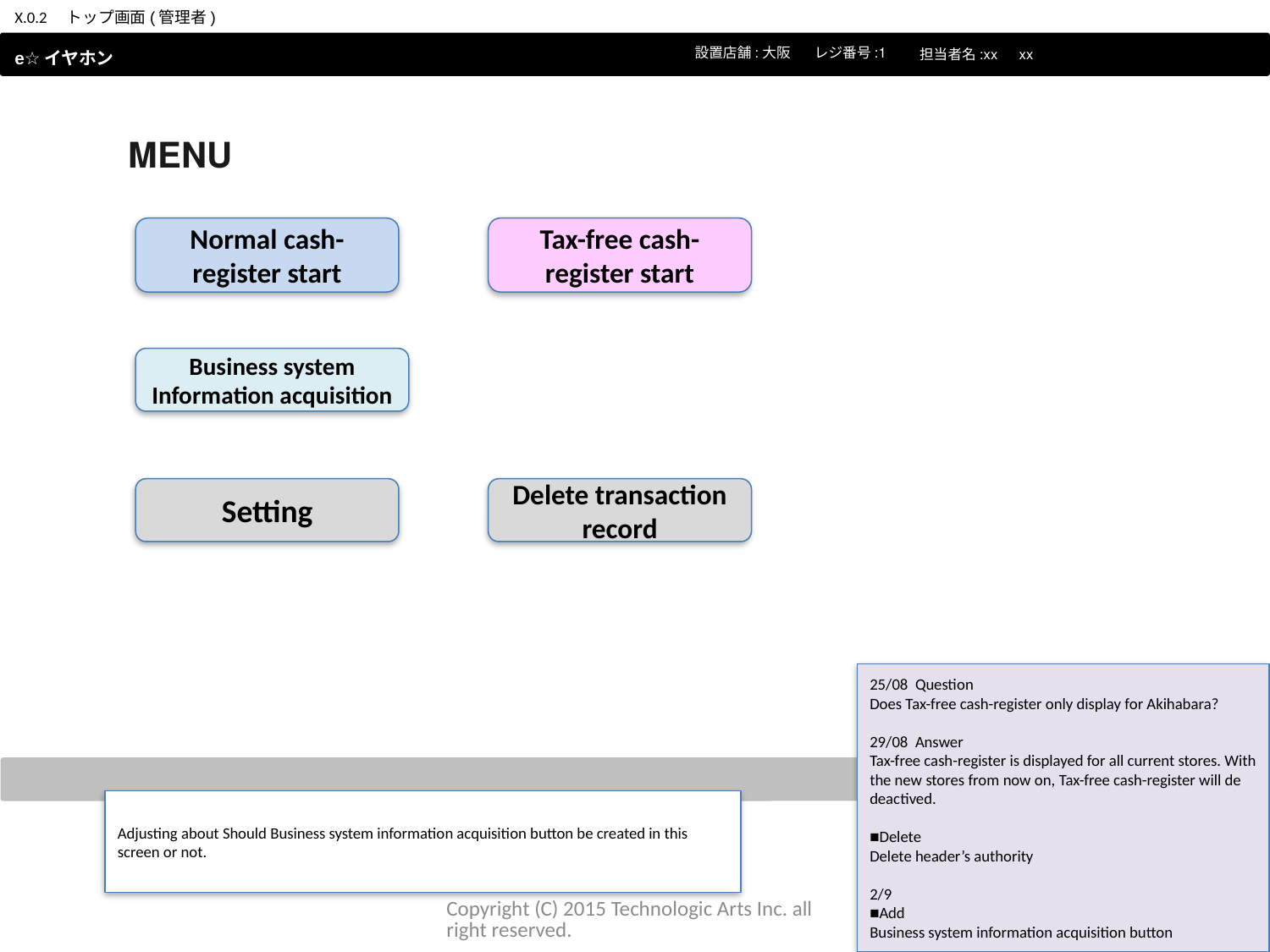

X.0.2　トップ画面(管理者)
  e☆イヤホン
設置店舗:大阪
レジ番号:1
担当者名:xx　xx
MENU
設置店舗:大阪
レジ番号:1
担当者名:xx　xx
役割:xxxx
Tax-free cash-register start
Normal cash-register start
Business system
Information acquisition
Delete transaction record
Setting
25/08  Question
Does Tax-free cash-register only display for Akihabara?

29/08  Answer
Tax-free cash-register is displayed for all current stores. With the new stores from now on, Tax-free cash-register will de deactived.

■Delete
Delete header’s authority

2/9
■Add
Business system information acquisition button

Adjusting about Should Business system information acquisition button be created in this screen or not.
Copyright (C) 2015 Technologic Arts Inc. all right reserved.
4